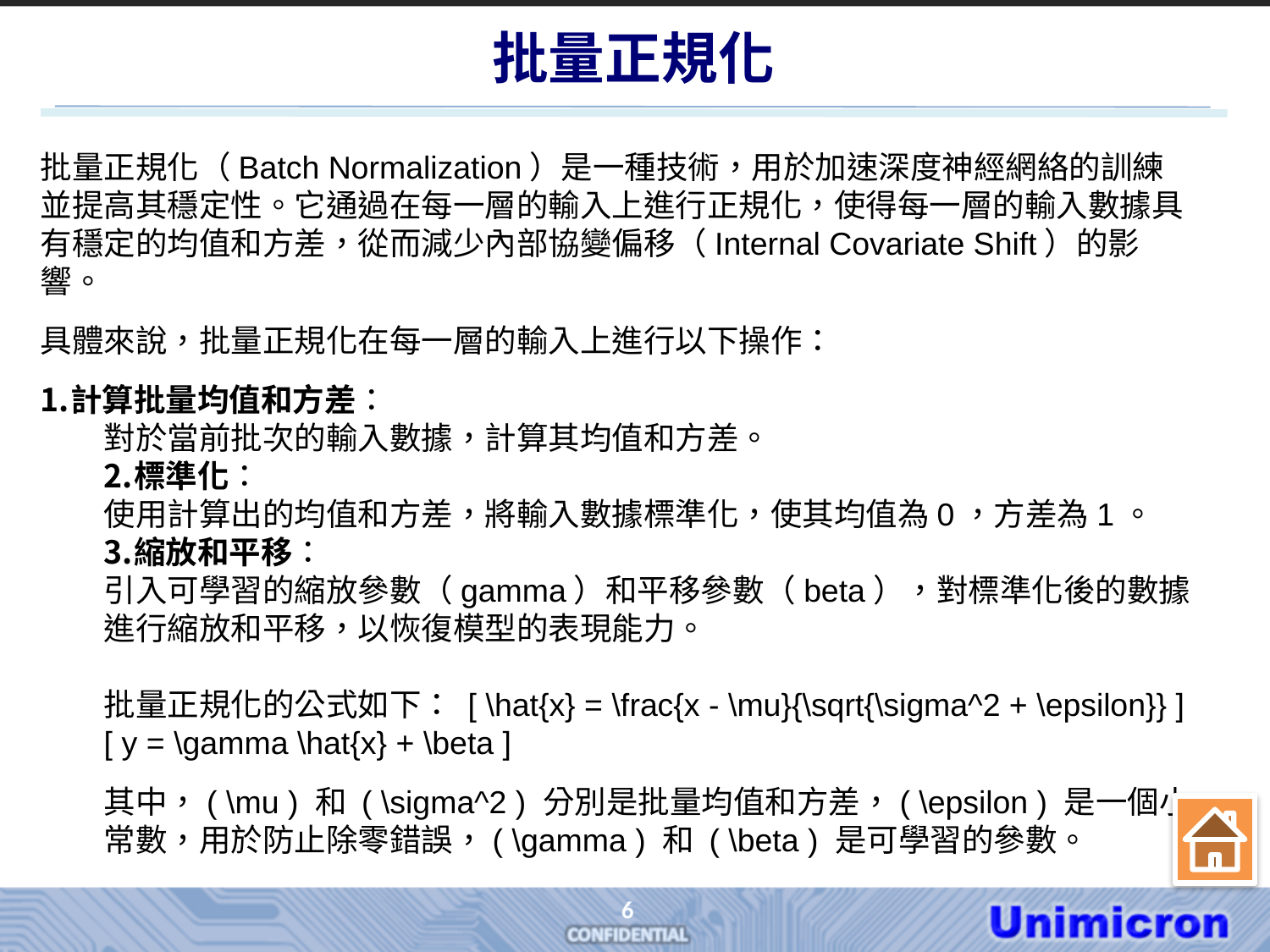

# 批量正規化
批量正規化（Batch Normalization）是一種技術，用於加速深度神經網絡的訓練並提高其穩定性。它通過在每一層的輸入上進行正規化，使得每一層的輸入數據具有穩定的均值和方差，從而減少內部協變偏移（Internal Covariate Shift）的影響。
具體來說，批量正規化在每一層的輸入上進行以下操作：
計算批量均值和方差：
對於當前批次的輸入數據，計算其均值和方差。
標準化：
使用計算出的均值和方差，將輸入數據標準化，使其均值為0，方差為1。
縮放和平移：
引入可學習的縮放參數（gamma）和平移參數（beta），對標準化後的數據進行縮放和平移，以恢復模型的表現能力。

批量正規化的公式如下： [ \hat{x} = \frac{x - \mu}{\sqrt{\sigma^2 + \epsilon}} ] [ y = \gamma \hat{x} + \beta ]
其中，( \mu ) 和 ( \sigma^2 ) 分別是批量均值和方差，( \epsilon ) 是一個小常數，用於防止除零錯誤，( \gamma ) 和 ( \beta ) 是可學習的參數。

6